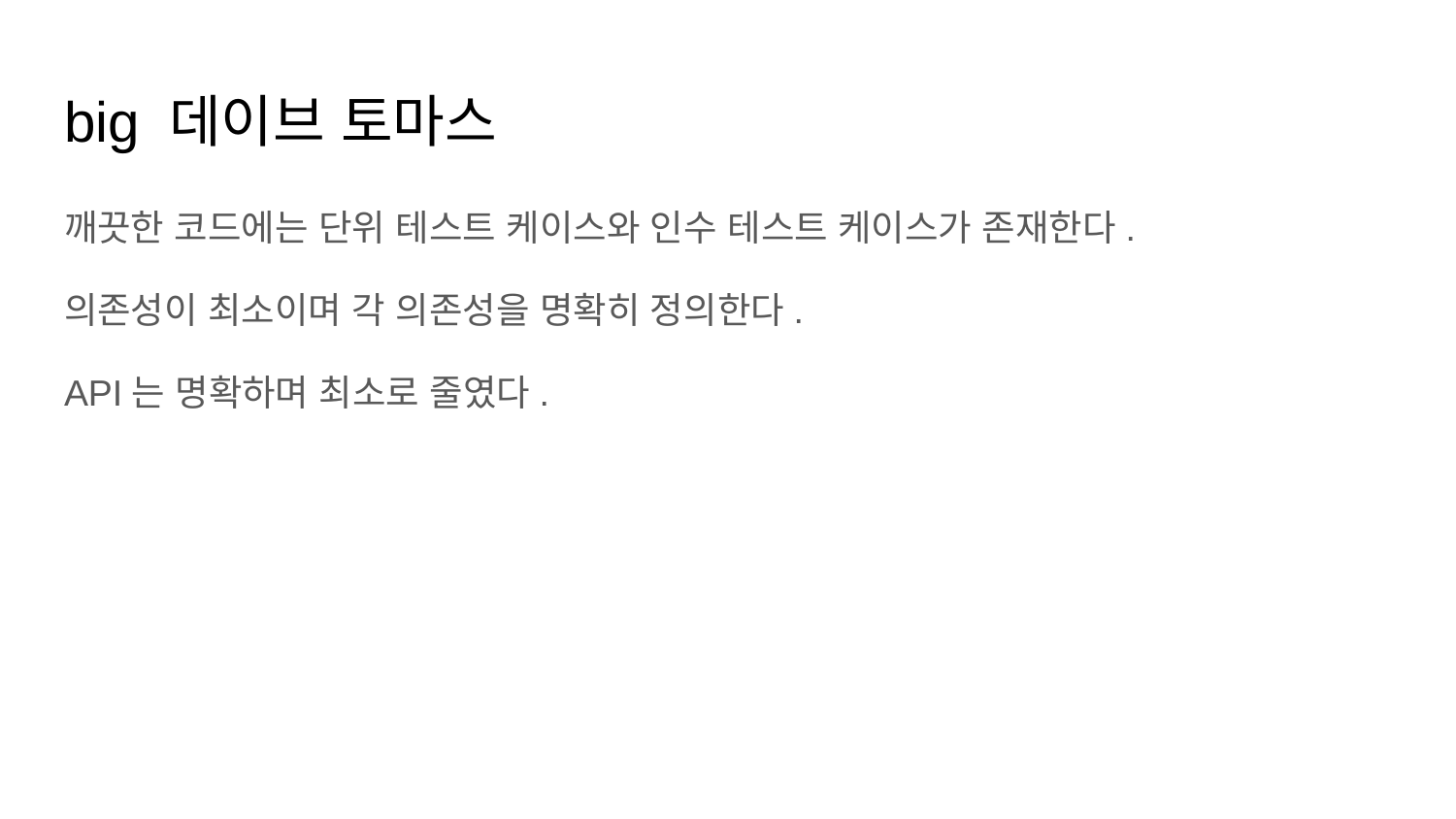

# big 데이브 토마스
깨끗한 코드에는 단위 테스트 케이스와 인수 테스트 케이스가 존재한다.
의존성이 최소이며 각 의존성을 명확히 정의한다.
API는 명확하며 최소로 줄였다.